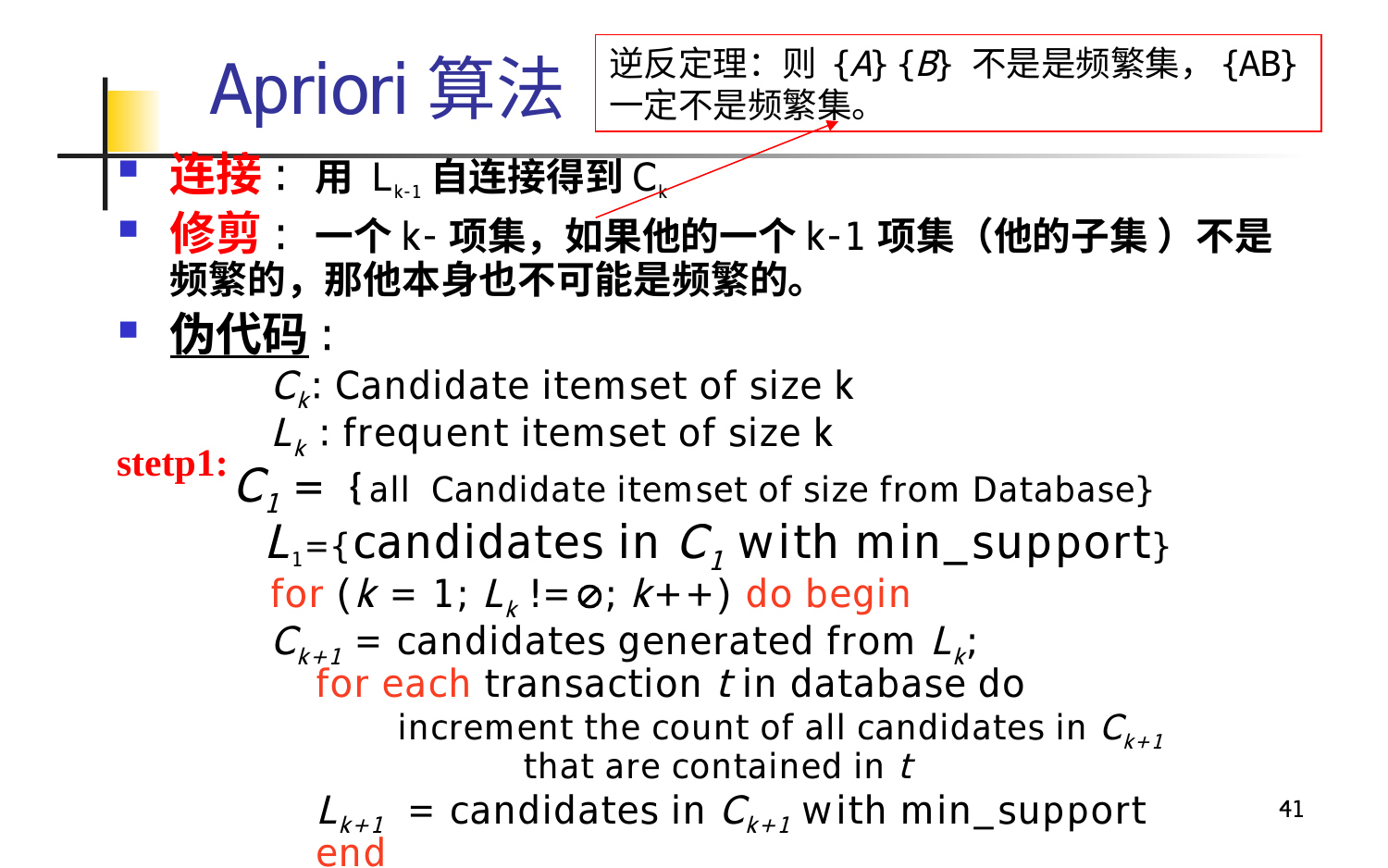

逆反定理：则 {A} {B} 不是是频繁集，{AB}一定不是频繁集。

# Apriori算法
连接: 用 Lk-1自连接得到Ck
修剪: 一个k-项集，如果他的一个k-1项集（他的子集 ）不是频繁的，那他本身也不可能是频繁的。
伪代码:
Ck: Candidate itemset of size k
Lk : frequent itemset of size k
             C1＝｛all  Candidate itemset of size from Database}
　　　　L1={candidates in C1 with min_support}
for (k = 1; Lk !=∅; k++) do begin
Ck+1 = candidates generated from Lk;
    for each transaction t in database do
       increment the count of all candidates in Ck+1                            that are contained in t
    Lk+1  = candidates in Ck+1 with min_support
    end
return ∪k Lk;
stetp1:

41